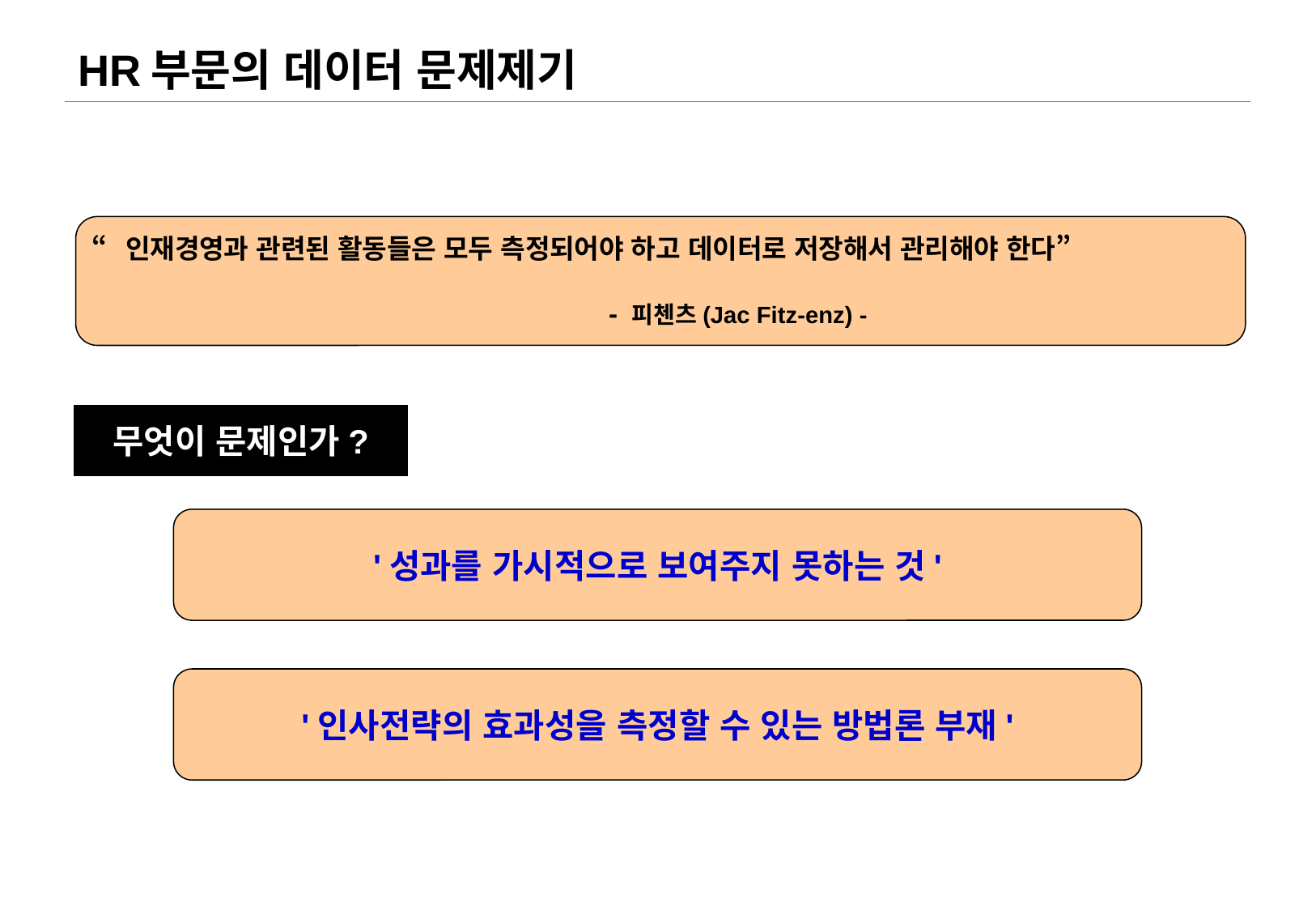

# HR부문의 데이터 문제제기

“인재경영과 관련된 활동들은 모두 측정되어야 하고 데이터로 저장해서 관리해야 한다”

                                                                     - 피첸츠(Jac Fitz-enz) -
무엇이 문제인가?
'성과를 가시적으로 보여주지 못하는 것'
'인사전략의 효과성을 측정할 수 있는 방법론 부재'